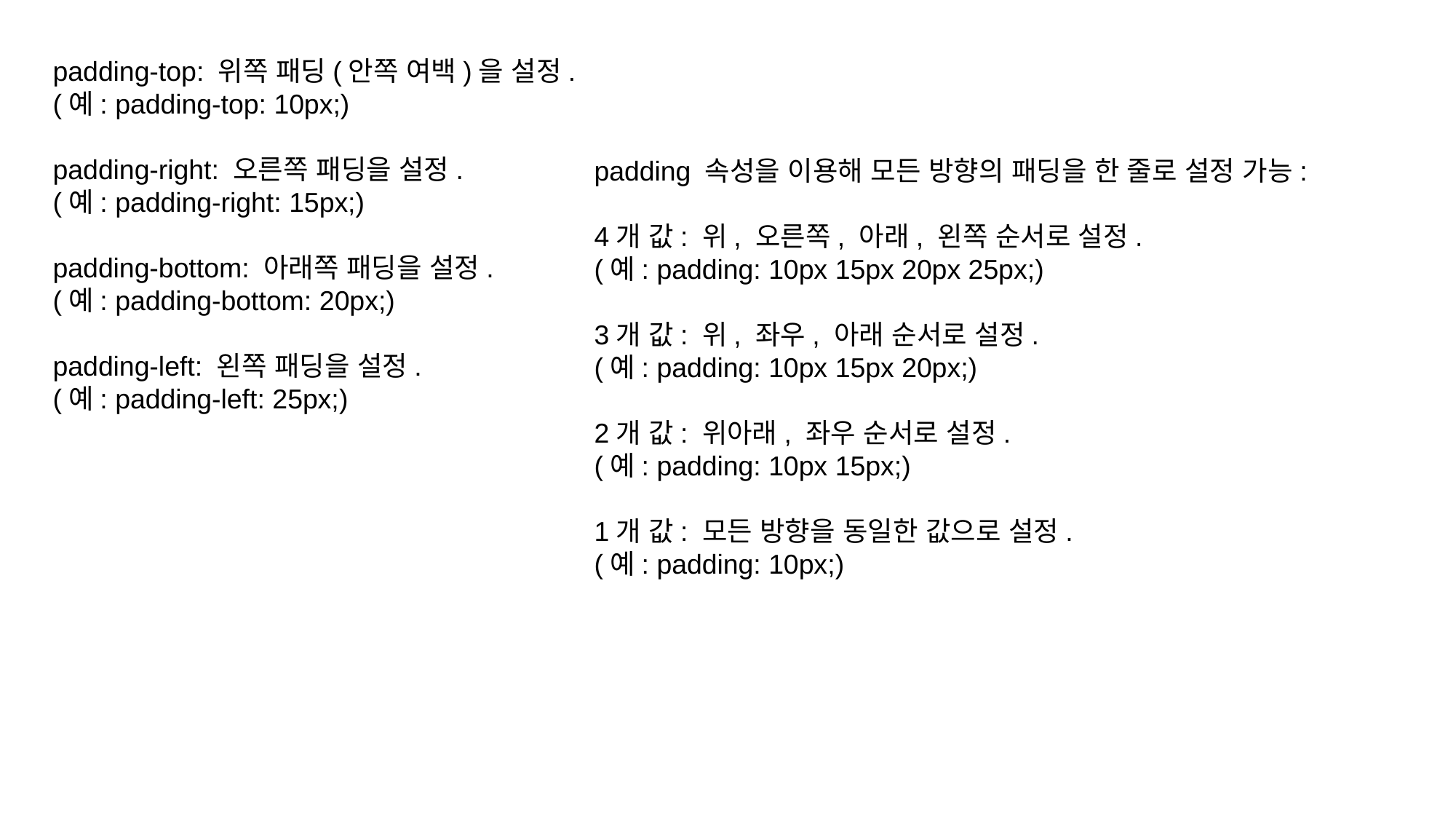

padding-top: 위쪽 패딩(안쪽 여백)을 설정.
(예: padding-top: 10px;)

padding-right: 오른쪽 패딩을 설정.
(예: padding-right: 15px;)

padding-bottom: 아래쪽 패딩을 설정.
(예: padding-bottom: 20px;)

padding-left: 왼쪽 패딩을 설정.
(예: padding-left: 25px;)
padding 속성을 이용해 모든 방향의 패딩을 한 줄로 설정 가능:

4개 값: 위, 오른쪽, 아래, 왼쪽 순서로 설정.
(예: padding: 10px 15px 20px 25px;)

3개 값: 위, 좌우, 아래 순서로 설정.
(예: padding: 10px 15px 20px;)

2개 값: 위아래, 좌우 순서로 설정.
(예: padding: 10px 15px;)

1개 값: 모든 방향을 동일한 값으로 설정.
(예: padding: 10px;)